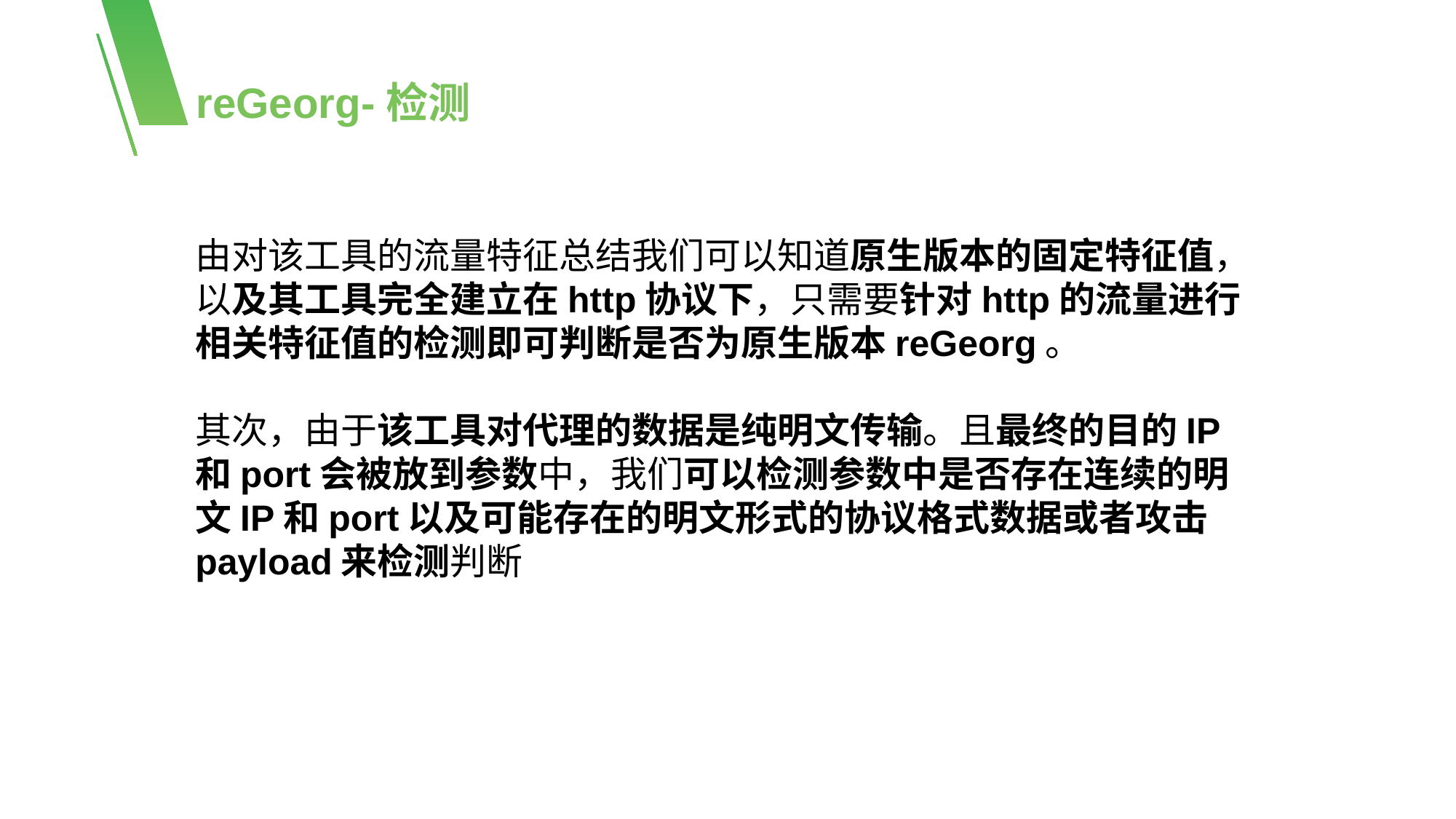

reGeorg-检测
由对该工具的流量特征总结我们可以知道原生版本的固定特征值，以及其工具完全建立在http协议下，只需要针对http的流量进行相关特征值的检测即可判断是否为原生版本reGeorg。

其次，由于该工具对代理的数据是纯明文传输。且最终的目的IP和port会被放到参数中，我们可以检测参数中是否存在连续的明文IP和port以及可能存在的明文形式的协议格式数据或者攻击payload来检测判断